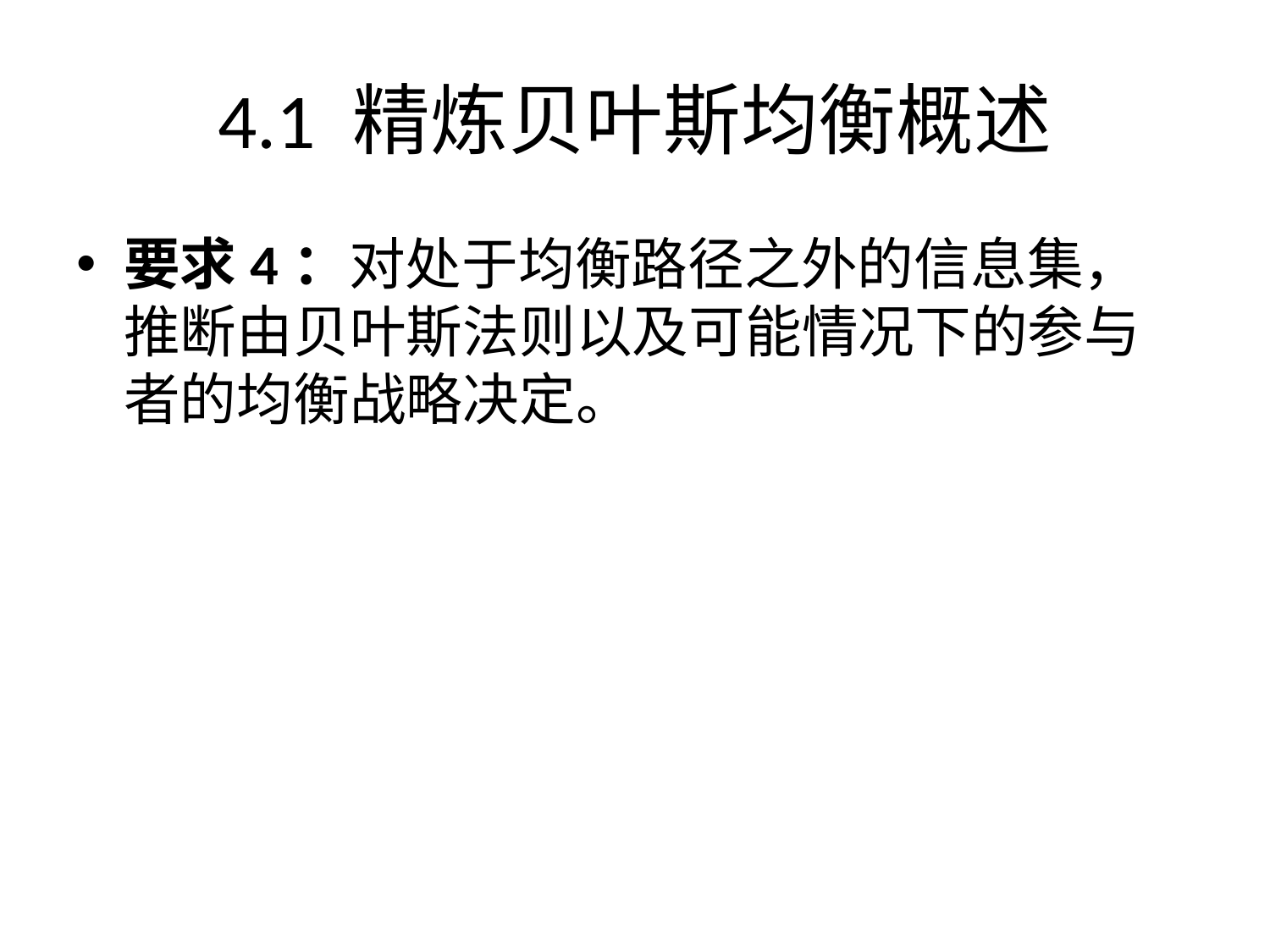

4.1 精炼贝叶斯均衡概述
要求4：对处于均衡路径之外的信息集，推断由贝叶斯法则以及可能情况下的参与者的均衡战略决定。